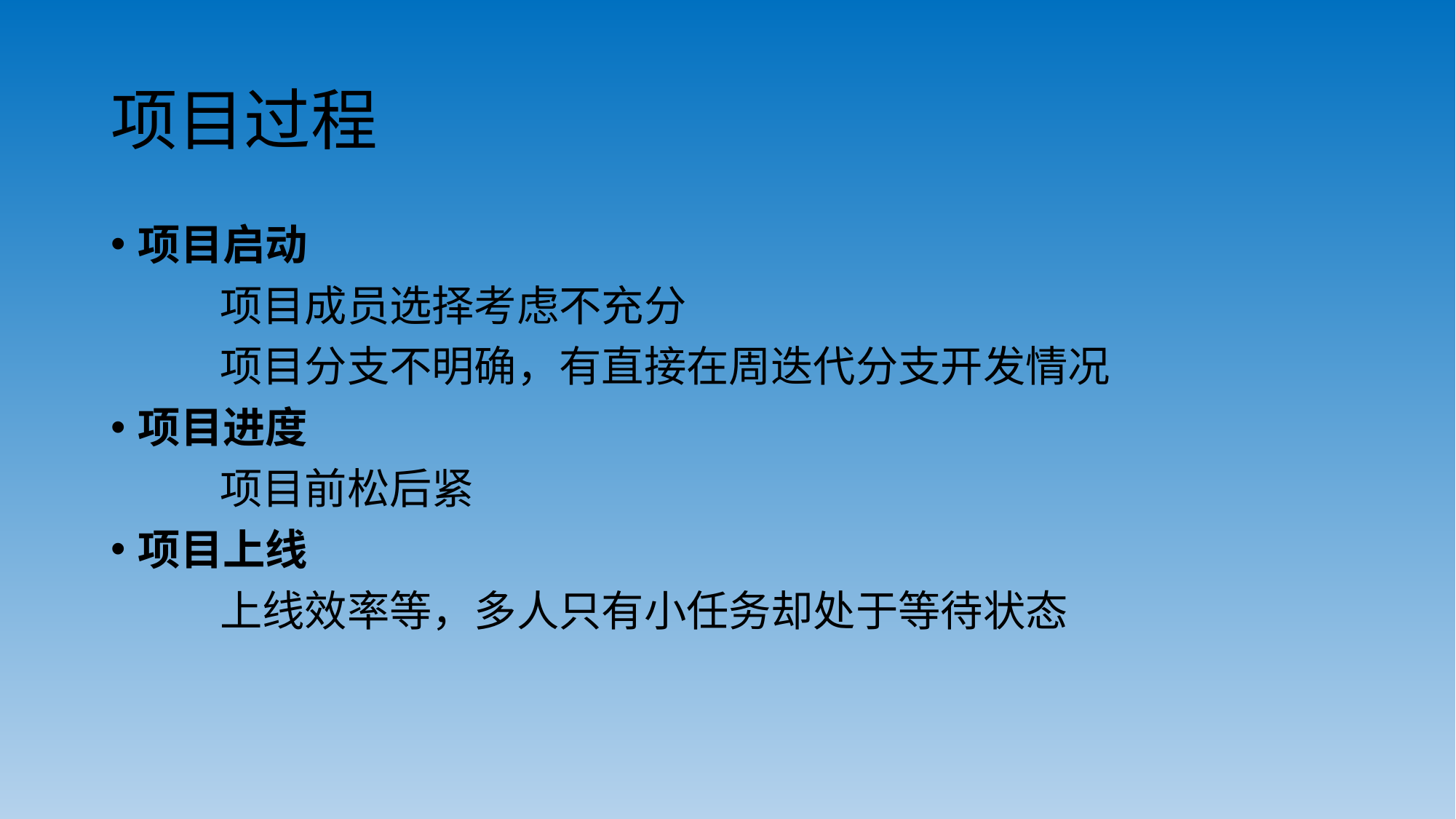

# 项目过程
项目启动
	项目成员选择考虑不充分
	项目分支不明确，有直接在周迭代分支开发情况
项目进度
	项目前松后紧
项目上线
	上线效率等，多人只有小任务却处于等待状态